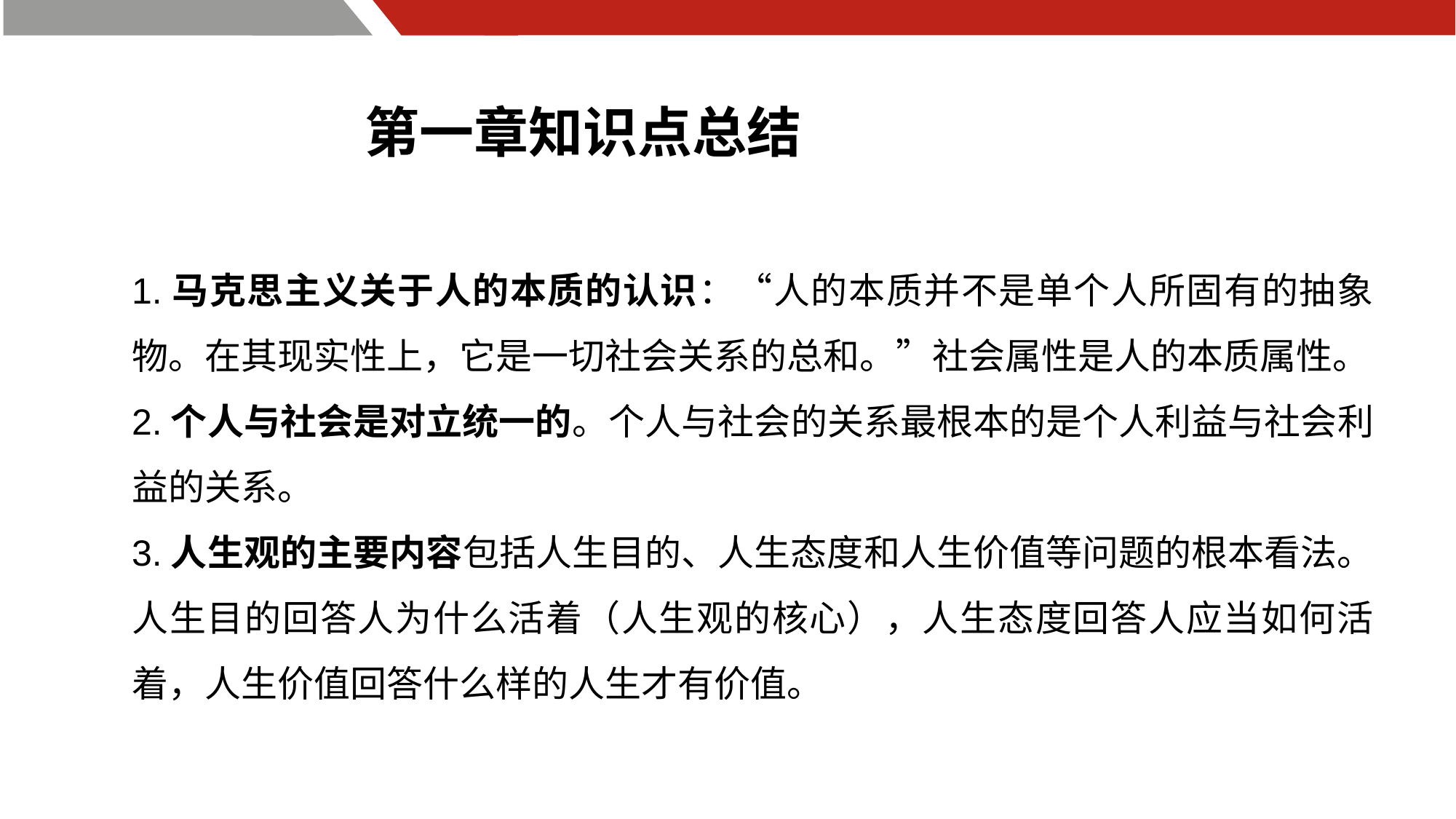

第一章知识点总结
1.马克思主义关于人的本质的认识：“人的本质并不是单个人所固有的抽象物。在其现实性上，它是一切社会关系的总和。”社会属性是人的本质属性。
2.个人与社会是对立统一的。个人与社会的关系最根本的是个人利益与社会利益的关系。
3.人生观的主要内容包括人生目的、人生态度和人生价值等问题的根本看法。人生目的回答人为什么活着（人生观的核心），人生态度回答人应当如何活着，人生价值回答什么样的人生才有价值。